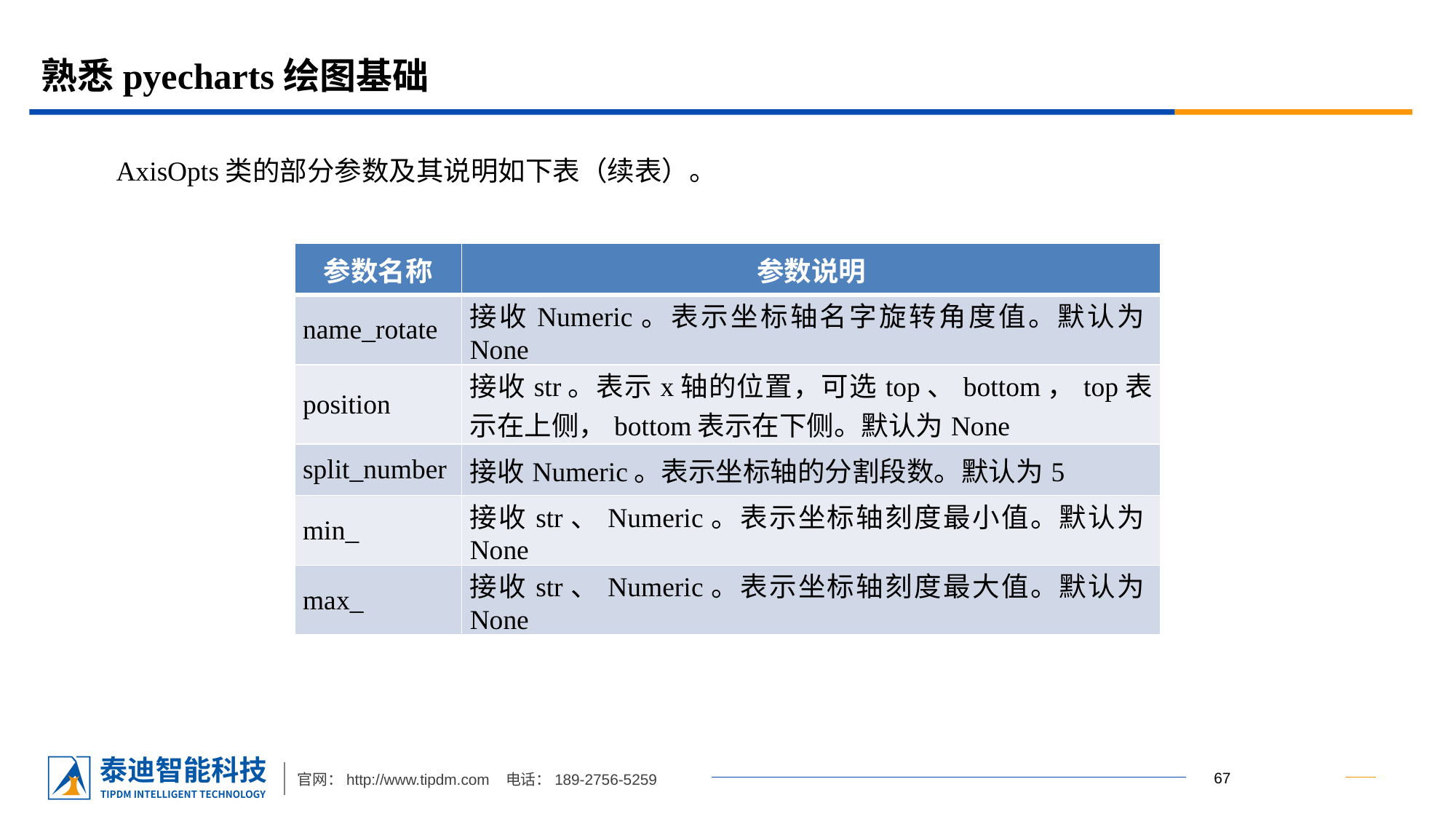

# 熟悉pyecharts绘图基础
AxisOpts类的部分参数及其说明如下表（续表）。

| 参数名称 | 参数说明 |
| --- | --- |
| name\_rotate | 接收Numeric。表示坐标轴名字旋转角度值。默认为None |
| position | 接收str。表示x轴的位置，可选top、bottom，top表示在上侧，bottom表示在下侧。默认为None |
| split\_number | 接收Numeric。表示坐标轴的分割段数。默认为5 |
| min\_ | 接收str、Numeric。表示坐标轴刻度最小值。默认为None |
| max\_ | 接收str、Numeric。表示坐标轴刻度最大值。默认为None |